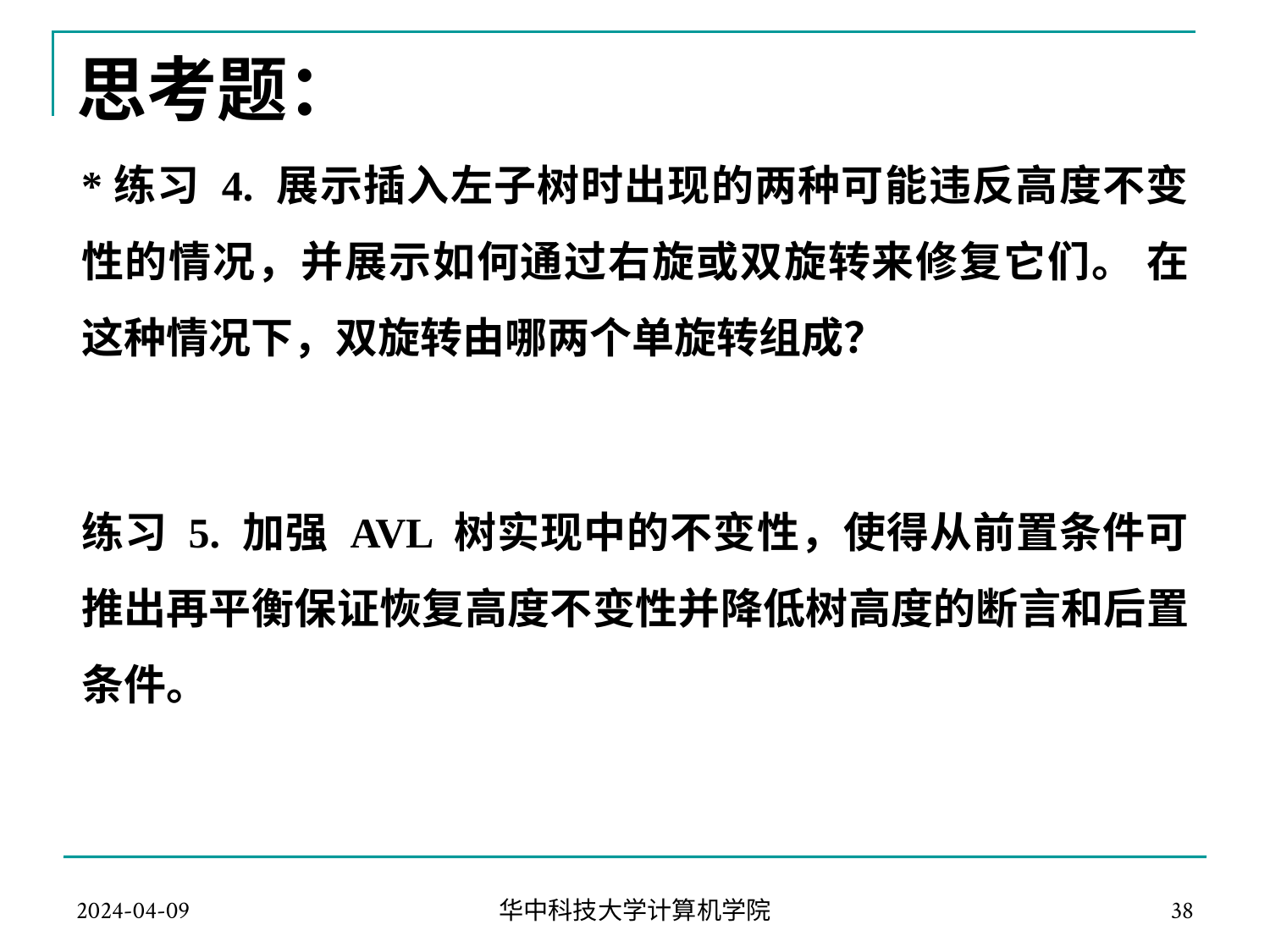

# 思考题：
*练习 4. 展示插入左子树时出现的两种可能违反高度不变性的情况，并展示如何通过右旋或双旋转来修复它们。 在这种情况下，双旋转由哪两个单旋转组成？

练习 5. 加强 AVL 树实现中的不变性，使得从前置条件可推出再平衡保证恢复高度不变性并降低树高度的断言和后置条件。

2024-04-09
华中科技大学计算机学院
38